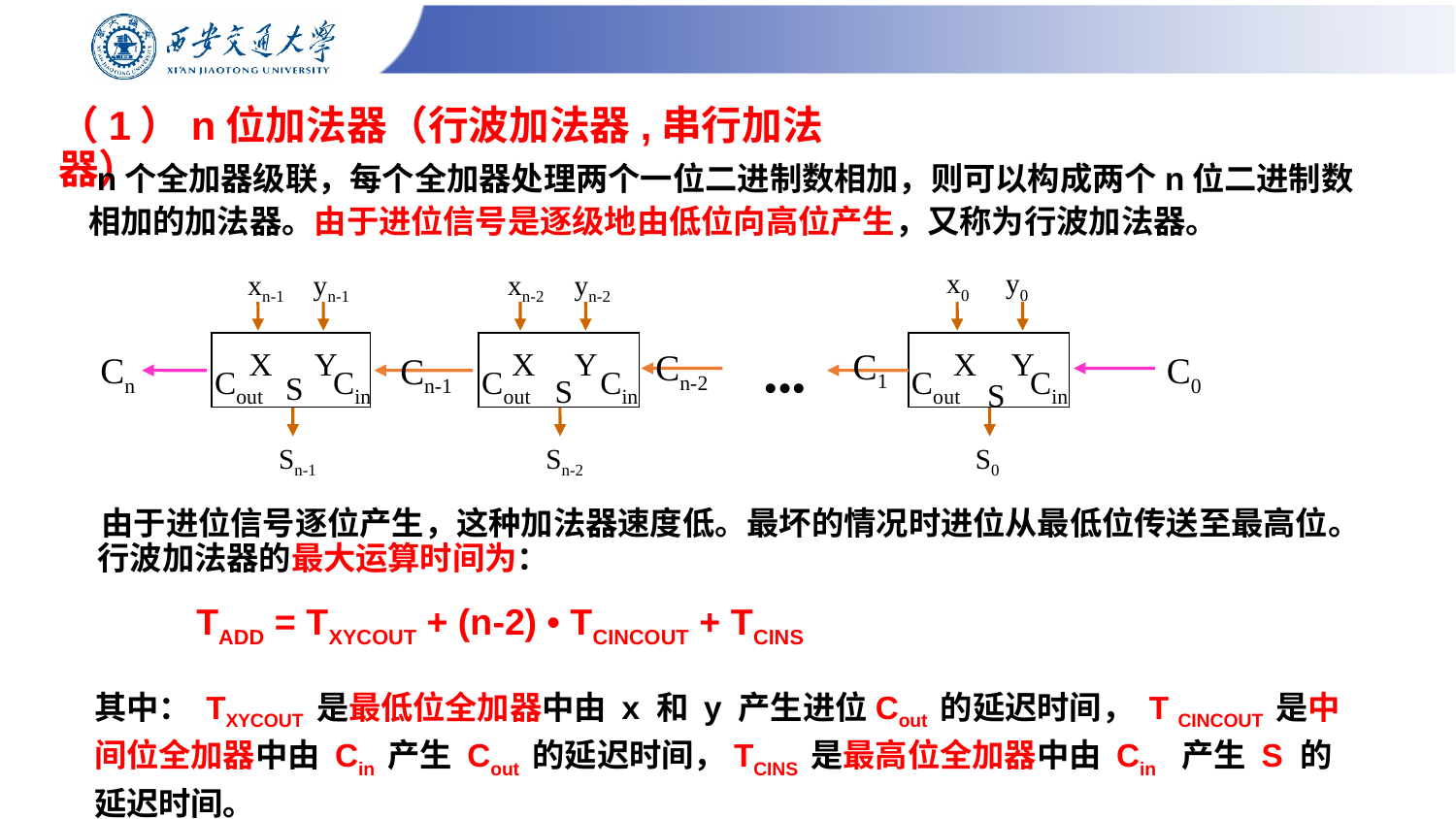

# （1）n位加法器（行波加法器,串行加法器）
    n个全加器级联，每个全加器处理两个一位二进制数相加，则可以构成两个n位二进制数相加的加法器。由于进位信号是逐级地由低位向高位产生，又称为行波加法器。
x0
y0
xn-1
yn-1
xn-2
yn-2

X
Y
X
Y
C1
X
Y
Cn-2
Cn
C0
Cn-1
Cout
Cin
Cout
Cin
Cout
Cin
•••
S
S
S

Sn-1
Sn-2
S0
       由于进位信号逐位产生，这种加法器速度低。最坏的情况时进位从最低位传送至最高位。行波加法器的最大运算时间为：
TADD = TXYCOUT + (n-2) • TCINCOUT + TCINS
其中： TXYCOUT 是最低位全加器中由 x 和 y 产生进位Cout 的延迟时间， T CINCOUT 是中间位全加器中由 Cin 产生 Cout 的延迟时间，TCINS 是最高位全加器中由 Cin  产生 S 的延迟时间。